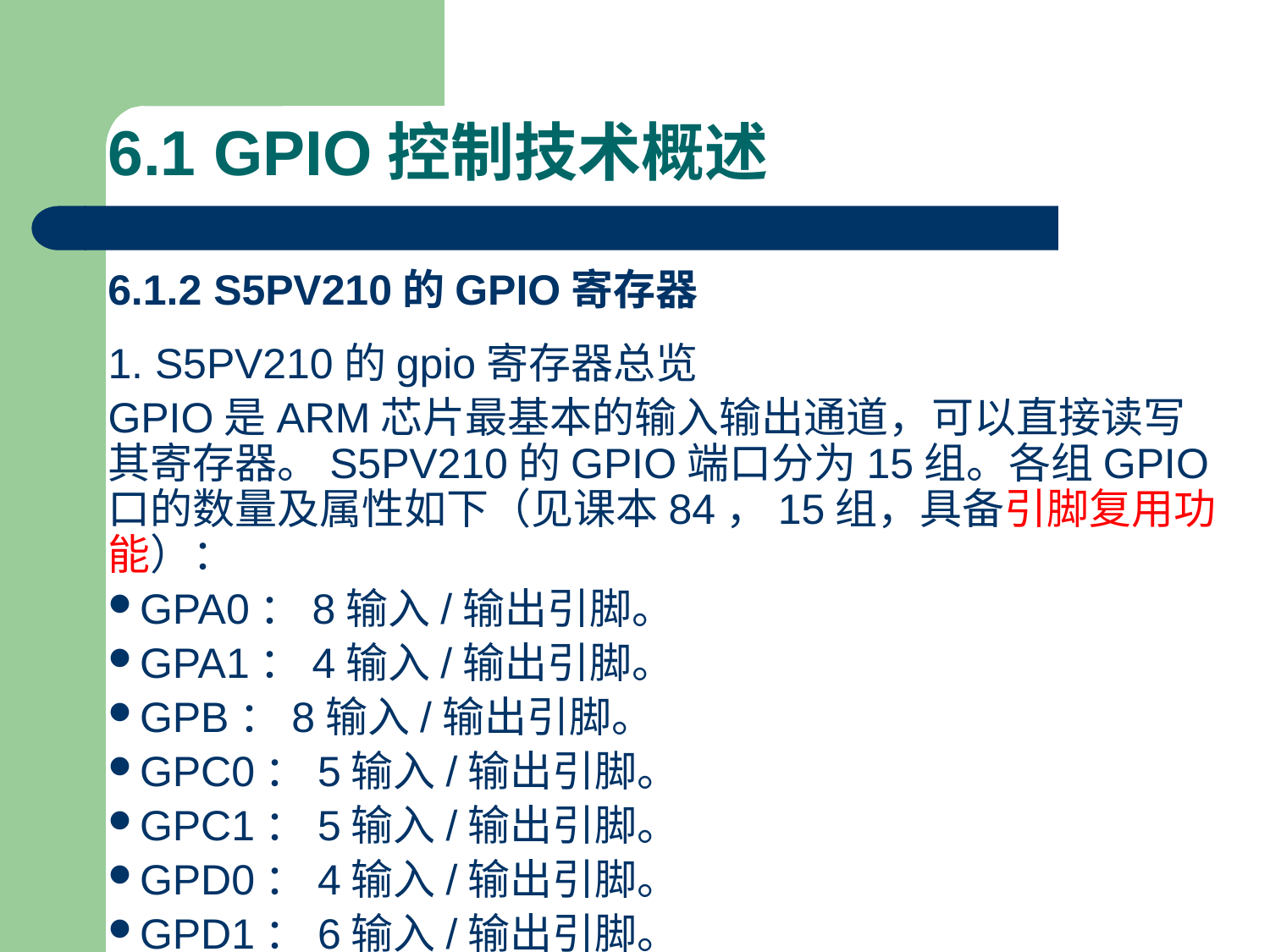

# 6.1 GPIO控制技术概述
6.1.2 S5PV210的GPIO寄存器
1. S5PV210的gpio寄存器总览
GPIO是ARM芯片最基本的输入输出通道，可以直接读写其寄存器。S5PV210的GPIO端口分为15组。各组GPIO口的数量及属性如下（见课本84，15组，具备引脚复用功能）：
GPA0：8输入/输出引脚。
GPA1：4输入/输出引脚。
GPB：8输入/输出引脚。
GPC0：5输入/输出引脚。
GPC1：5输入/输出引脚。
GPD0：4输入/输出引脚。
GPD1：6输入/输出引脚。